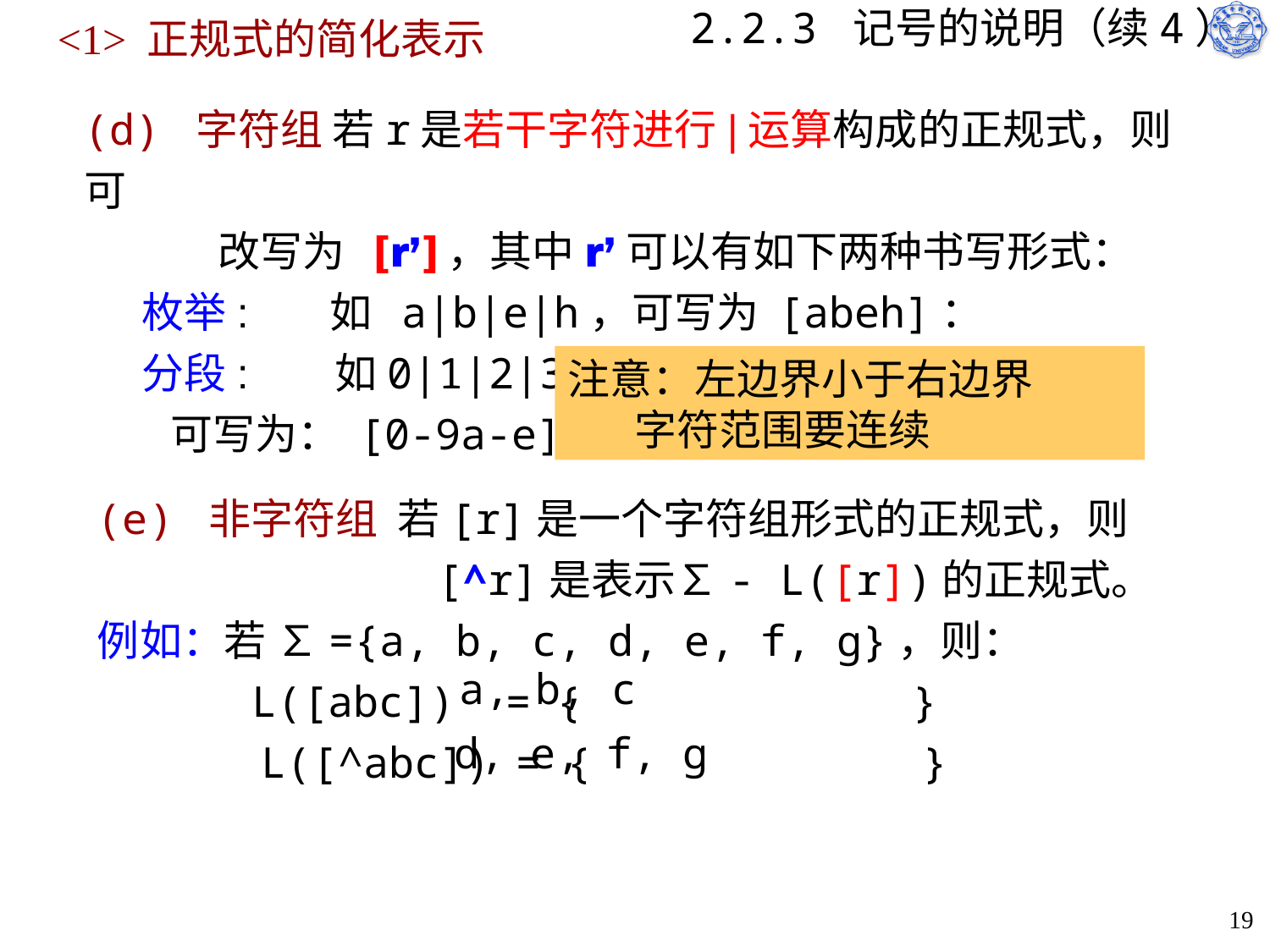

# 2.2.3 记号的说明（续4）
<1> 正规式的简化表示
(d) 字符组 若r是若干字符进行|运算构成的正规式，则可
              改写为  [r’]，其中r’可以有如下两种书写形式：
     枚举:      如  a|b|e|h，可写为 [abeh]：
     分段:   如0|1|2|3|4|5|6|7|8|9|a|b|c|d|e
        可写为： [0-9a-e]
注意：左边界小于右边界
      字符范围要连续
(e) 非字符组  若[r]是一个字符组形式的正规式，则
		        [^r]是表示∑- L([r])的正规式。
例如：若 ∑={a, b, c, d, e, f, g}，则：
             L([abc])  = {             }
       L([^abc]) = {             }
a, b, c
d, e, f, g
19